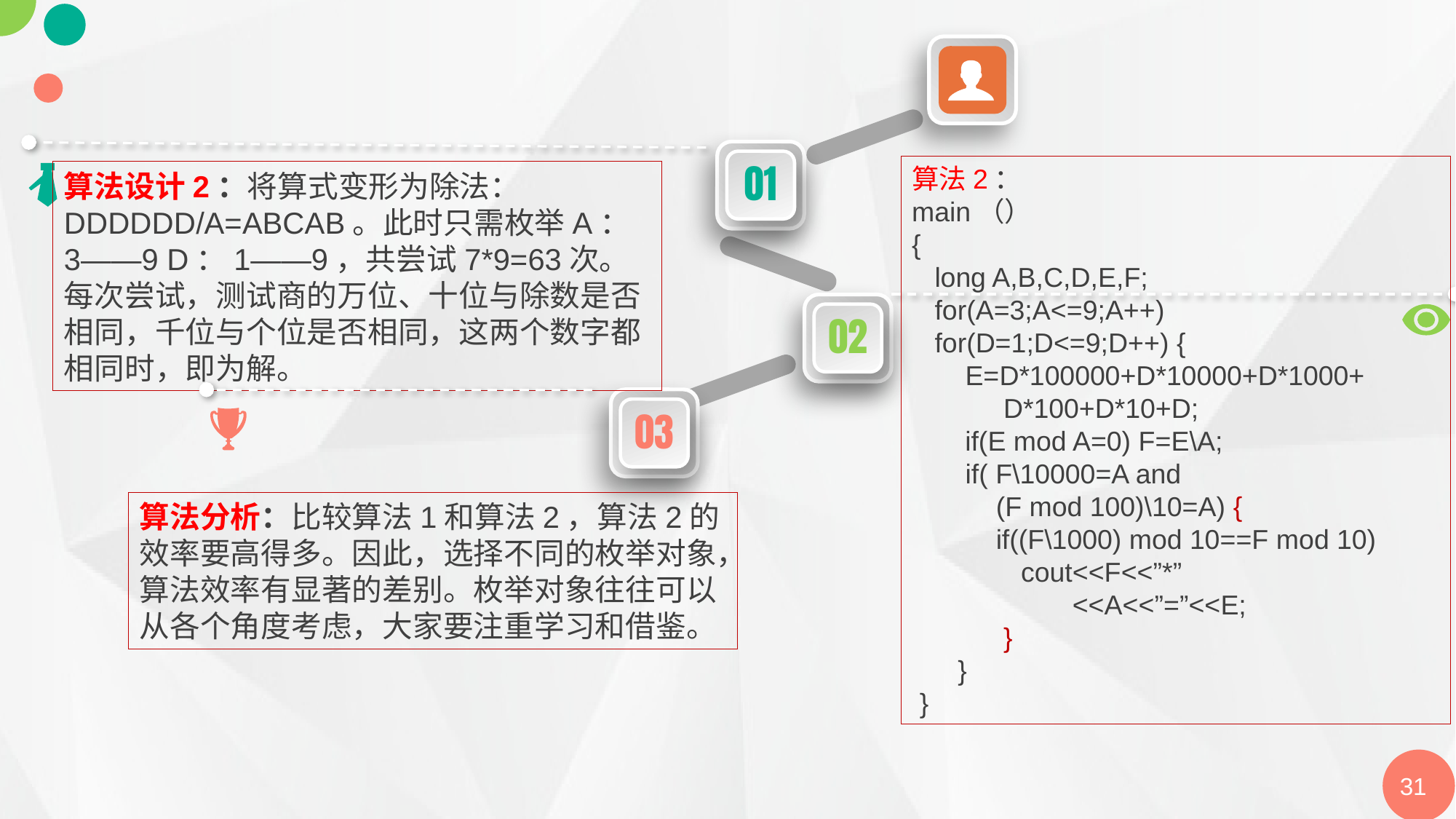

01
算法2：
main（）
{
   long A,B,C,D,E,F;
   for(A=3;A<=9;A++)
   for(D=1;D<=9;D++) {
       E=D*100000+D*10000+D*1000+
            D*100+D*10+D;
       if(E mod A=0) F=E\A;
       if( F\10000=A and
           (F mod 100)\10=A) {
           if((F\1000) mod 10==F mod 10)
      	cout<<F<<”*”
                     <<A<<”=”<<E;
            }
      }
 }
算法设计2：将算式变形为除法：DDDDDD/A=ABCAB。此时只需枚举A：3——9 D：1——9，共尝试7*9=63次。每次尝试，测试商的万位、十位与除数是否相同，千位与个位是否相同，这两个数字都相同时，即为解。

02

03

算法分析：比较算法1和算法2，算法2的效率要高得多。因此，选择不同的枚举对象，算法效率有显著的差别。枚举对象往往可以从各个角度考虑，大家要注重学习和借鉴。